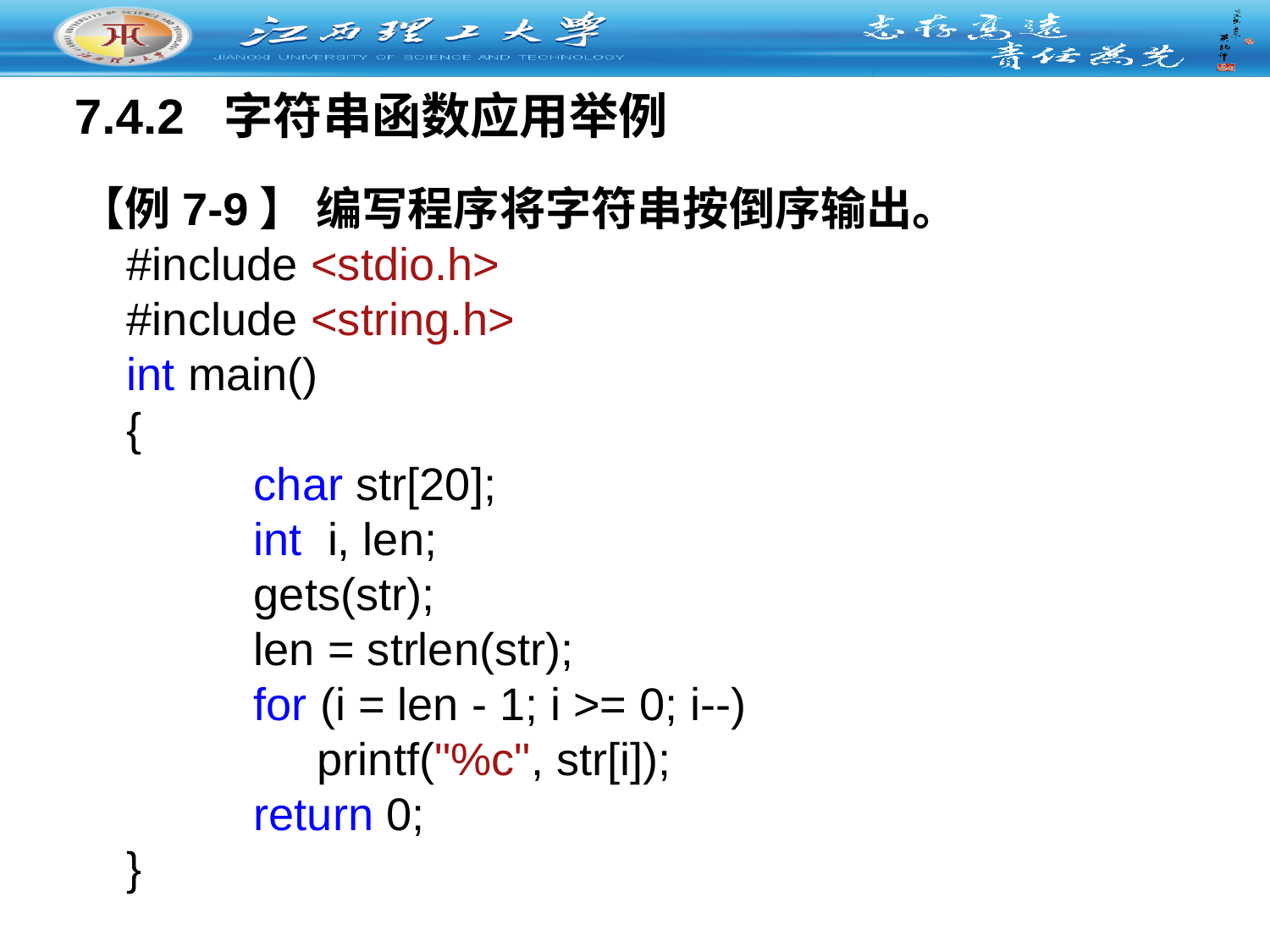

# 7.4.2  字符串函数应用举例
【例7-9】 编写程序将字符串按倒序输出。
#include <stdio.h>
#include <string.h>
int main()
{
 	char str[20];
 	int  i, len;
 	gets(str);
 	len = strlen(str);
 	for (i = len - 1; i >= 0; i--)
 	     printf("%c", str[i]);
 	return 0;
}